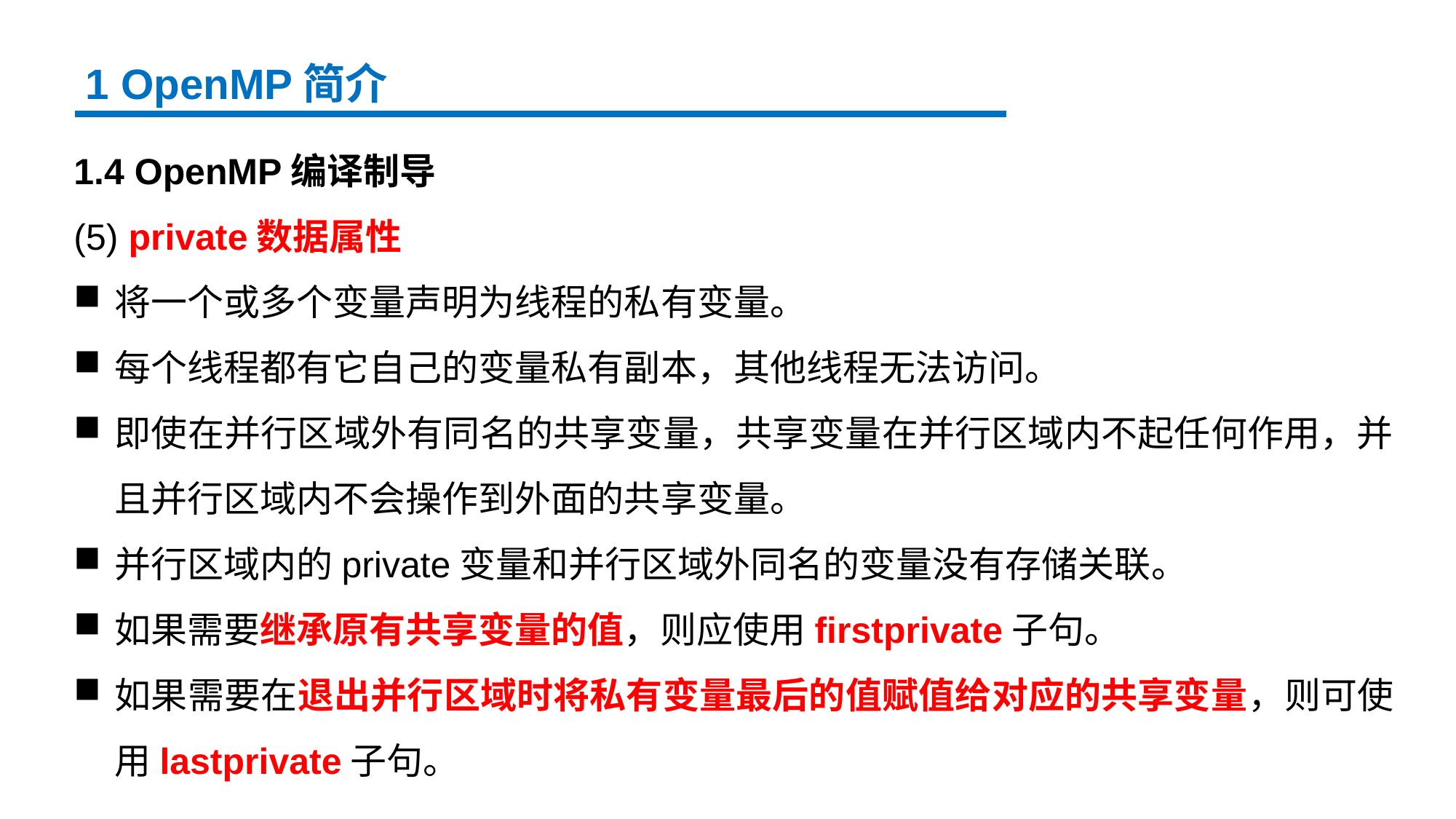

1 OpenMP简介
1.4 OpenMP编译制导
(5) private数据属性
将一个或多个变量声明为线程的私有变量。
每个线程都有它自己的变量私有副本，其他线程无法访问。
即使在并行区域外有同名的共享变量，共享变量在并行区域内不起任何作用，并且并行区域内不会操作到外面的共享变量。
并行区域内的private变量和并行区域外同名的变量没有存储关联。
如果需要继承原有共享变量的值，则应使用firstprivate子句。
如果需要在退出并行区域时将私有变量最后的值赋值给对应的共享变量，则可使用lastprivate子句。